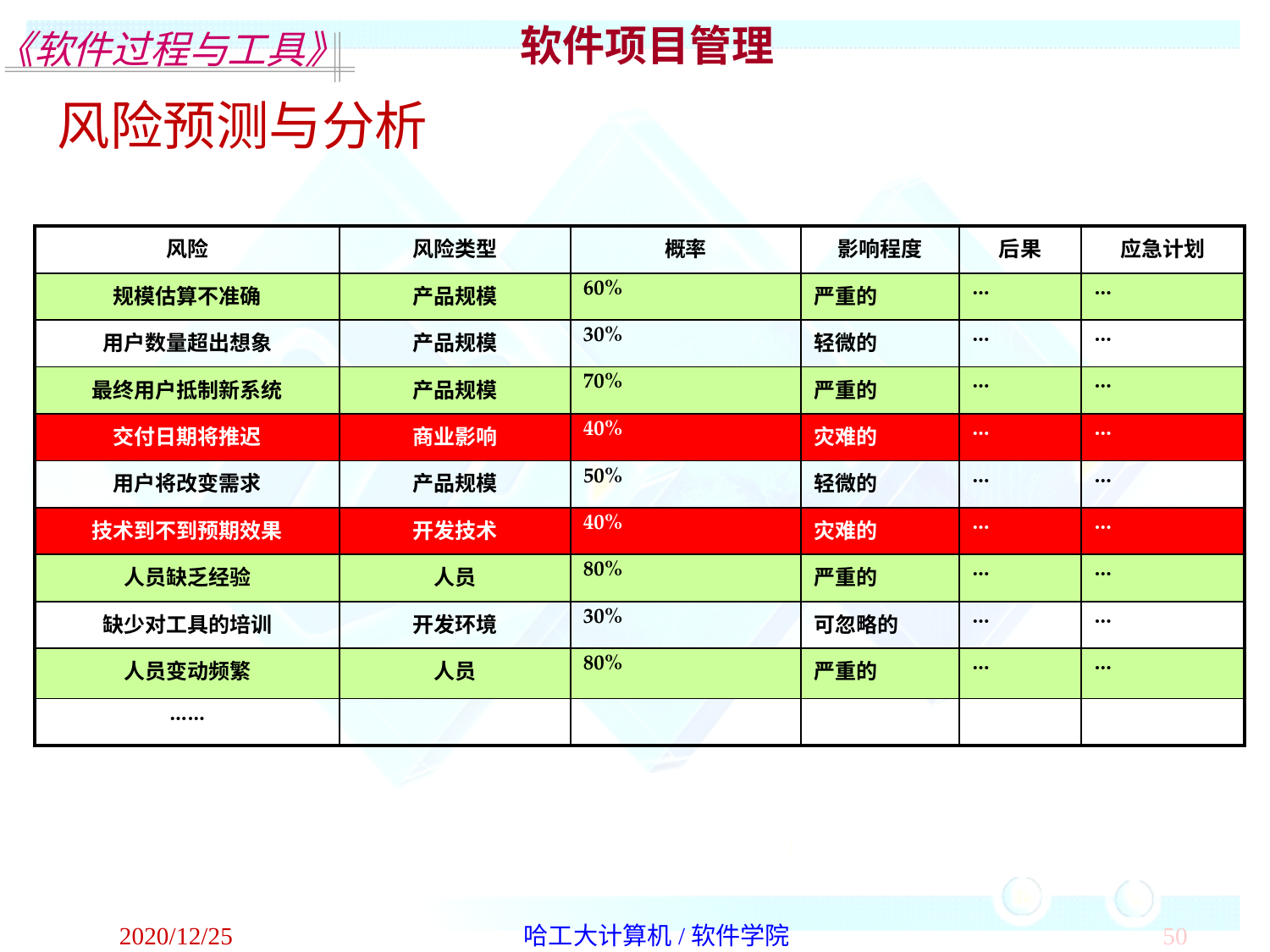

软件项目管理
风险预测与分析
| 风险 | 风险类型 | 概率 | 影响程度 | 后果 | 应急计划 |
| --- | --- | --- | --- | --- | --- |
| 规模估算不准确 | 产品规模 | 60% | 严重的 | … | … |
| 用户数量超出想象 | 产品规模 | 30% | 轻微的 | … | … |
| 最终用户抵制新系统 | 产品规模 | 70% | 严重的 | … | … |
| 交付日期将推迟 | 商业影响 | 40% | 灾难的 | … | … |
| 用户将改变需求 | 产品规模 | 50% | 轻微的 | … | … |
| 技术到不到预期效果 | 开发技术 | 40% | 灾难的 | … | … |
| 人员缺乏经验 | 人员 | 80% | 严重的 | … | … |
| 缺少对工具的培训 | 开发环境 | 30% | 可忽略的 | … | … |
| 人员变动频繁 | 人员 | 80% | 严重的 | … | … |
| …… |  |  |  |  |  |